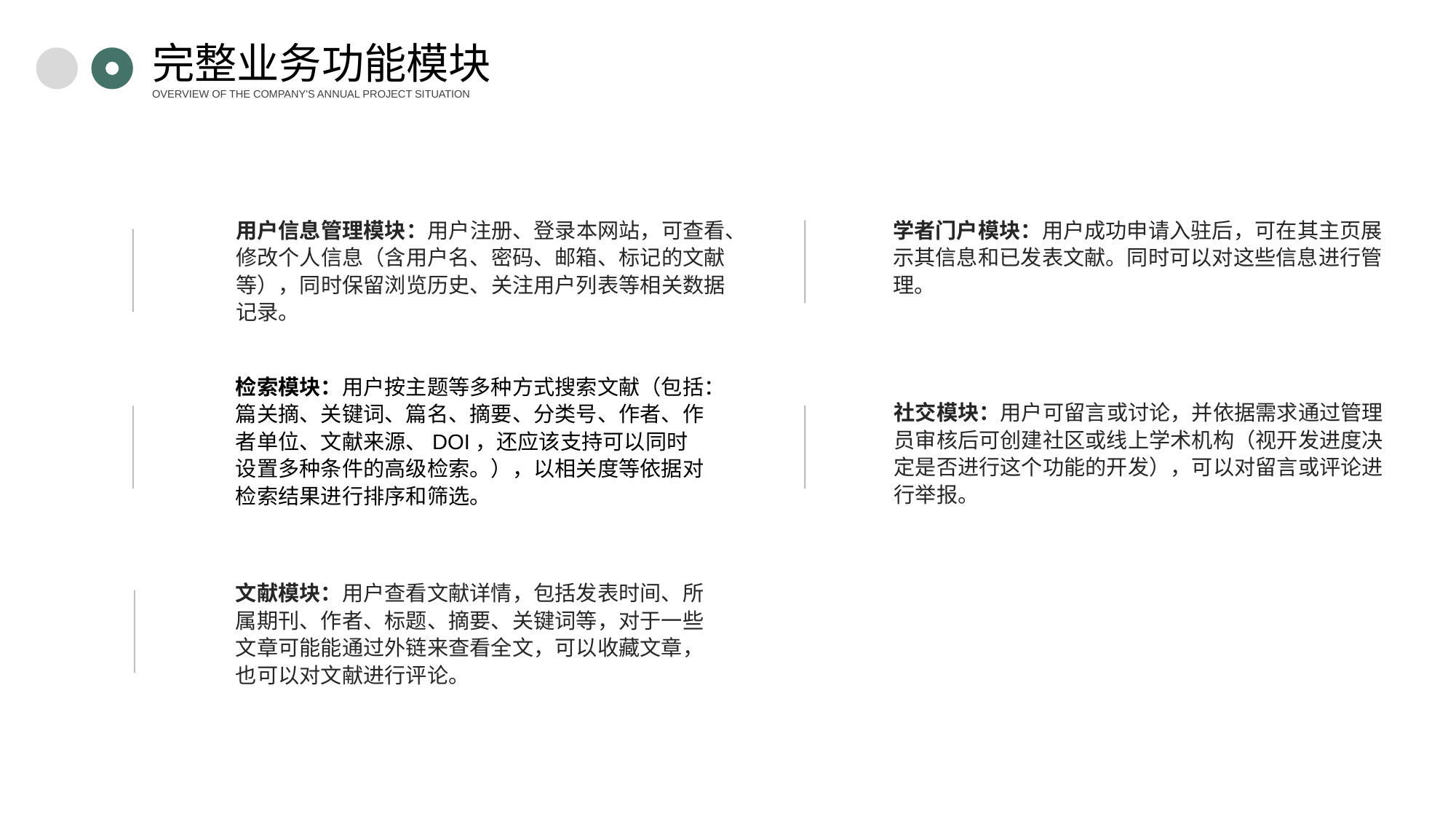

完整业务功能模块
OVERVIEW OF THE COMPANY'S ANNUAL PROJECT SITUATION

学者门户模块：用户成功申请入驻后，可在其主页展示其信息和已发表文献。同时可以对这些信息进行管理。
用户信息管理模块：用户注册、登录本网站，可查看、修改个人信息（含用户名、密码、邮箱、标记的文献等），同时保留浏览历史、关注用户列表等相关数据记录。
检索模块：用户按主题等多种方式搜索文献（包括：篇关摘、关键词、篇名、摘要、分类号、作者、作者单位、文献来源、DOI，还应该支持可以同时设置多种条件的高级检索。），以相关度等依据对检索结果进行排序和筛选。
社交模块：用户可留言或讨论，并依据需求通过管理员审核后可创建社区或线上学术机构（视开发进度决定是否进行这个功能的开发），可以对留言或评论进行举报。
文献模块：用户查看文献详情，包括发表时间、所属期刊、作者、标题、摘要、关键词等，对于一些文章可能能通过外链来查看全文，可以收藏文章，也可以对文献进行评论。